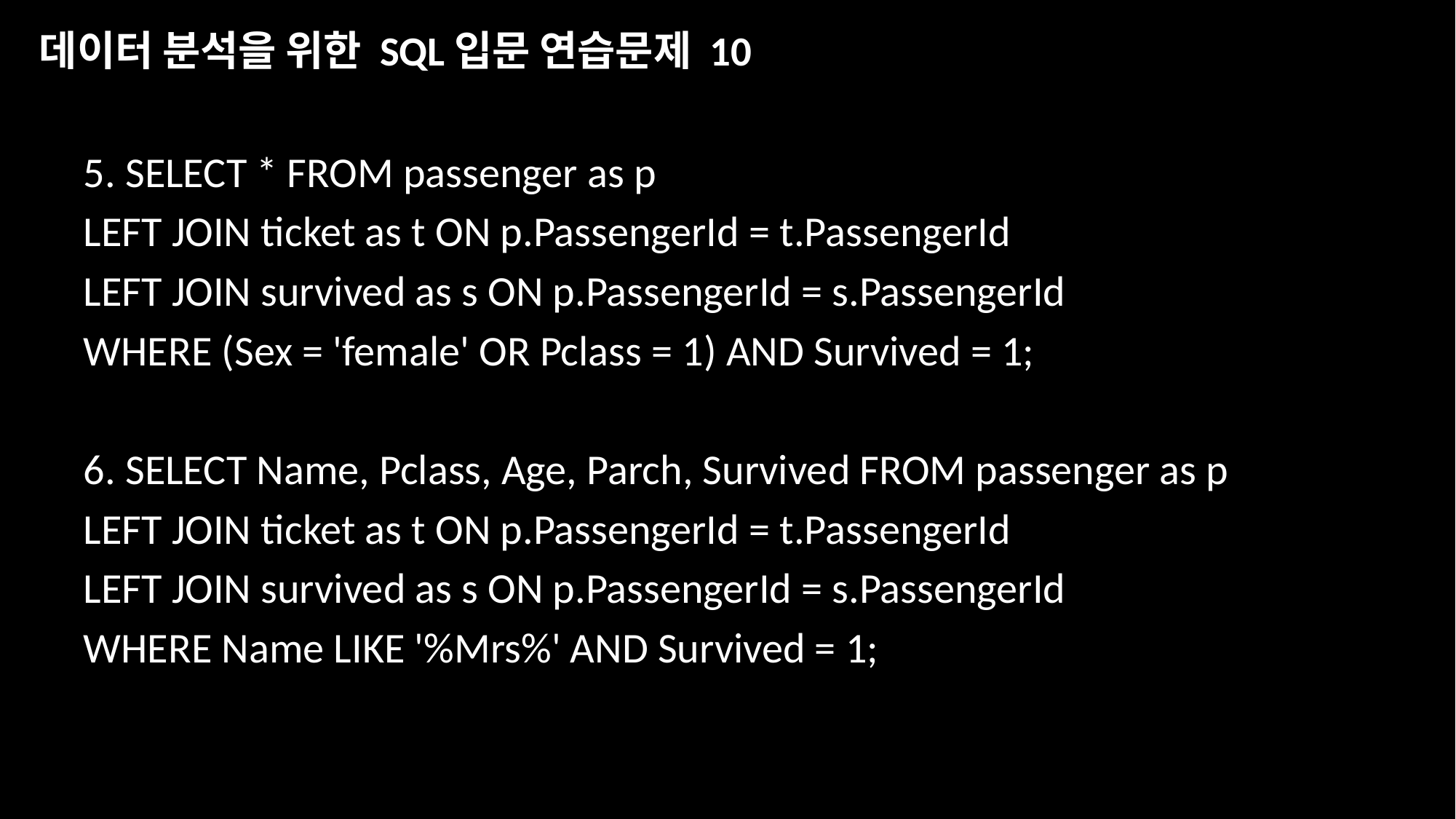

데이터 분석을 위한 SQL입문 연습문제 10
5. SELECT * FROM passenger as p
LEFT JOIN ticket as t ON p.PassengerId = t.PassengerId
LEFT JOIN survived as s ON p.PassengerId = s.PassengerId
WHERE (Sex = 'female' OR Pclass = 1) AND Survived = 1;

6. SELECT Name, Pclass, Age, Parch, Survived FROM passenger as p
LEFT JOIN ticket as t ON p.PassengerId = t.PassengerId
LEFT JOIN survived as s ON p.PassengerId = s.PassengerId
WHERE Name LIKE '%Mrs%' AND Survived = 1;
74